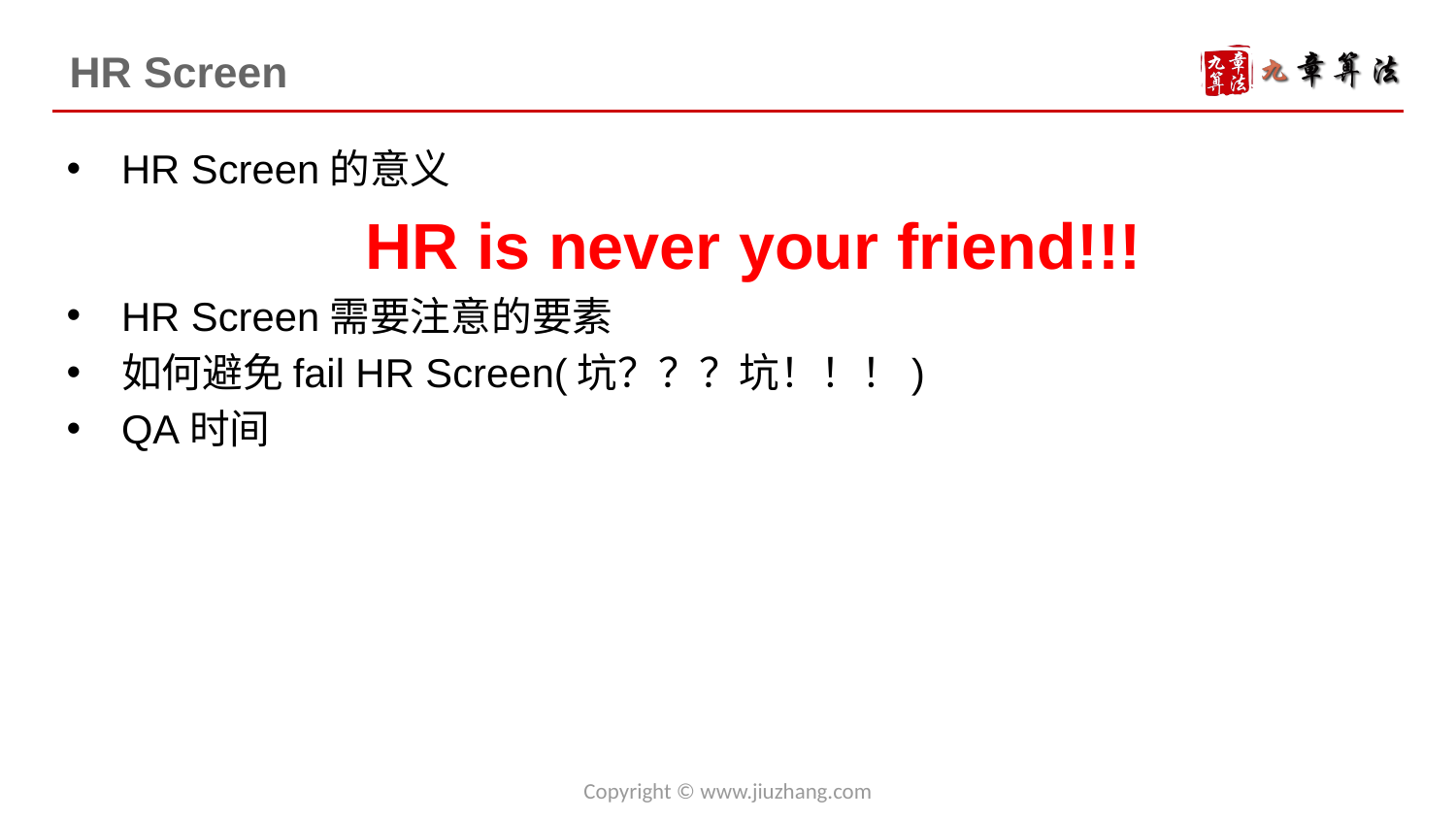

# HR Screen
HR Screen的意义
	HR is never your friend!!!
HR Screen需要注意的要素
如何避免fail HR Screen(坑？？？坑！！！)
QA时间